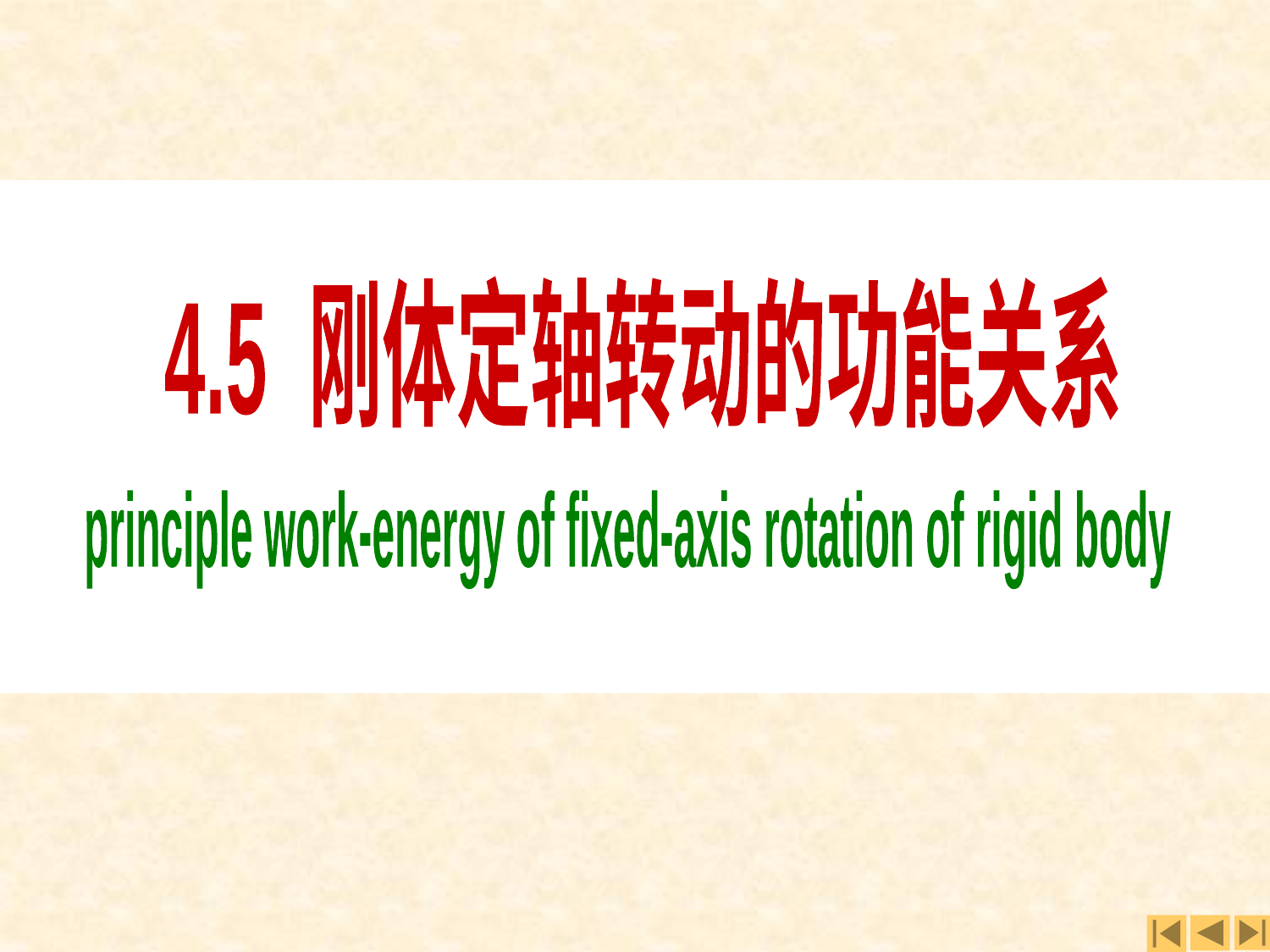

4.5  刚体定轴转动的功能关系
principle work-energy of fixed-axis rotation of rigid body

第五节